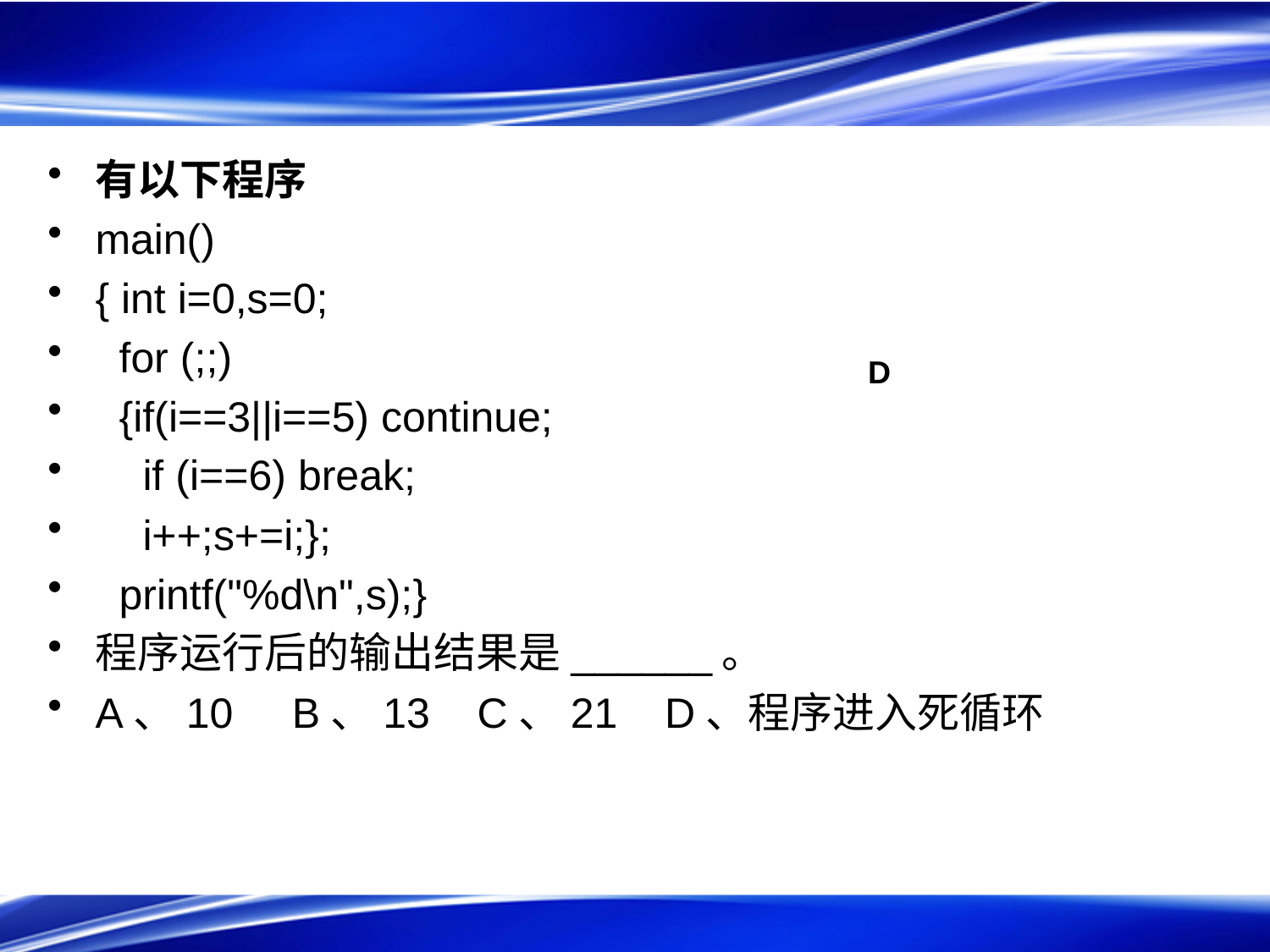

#
有以下程序
main()
{ int i=0,s=0;
  for (;;)
  {if(i==3||i==5) continue;
    if (i==6) break;
    i++;s+=i;};
  printf("%d\n",s);}
程序运行后的输出结果是______。
A、10     B、13    C、21    D、程序进入死循环

D